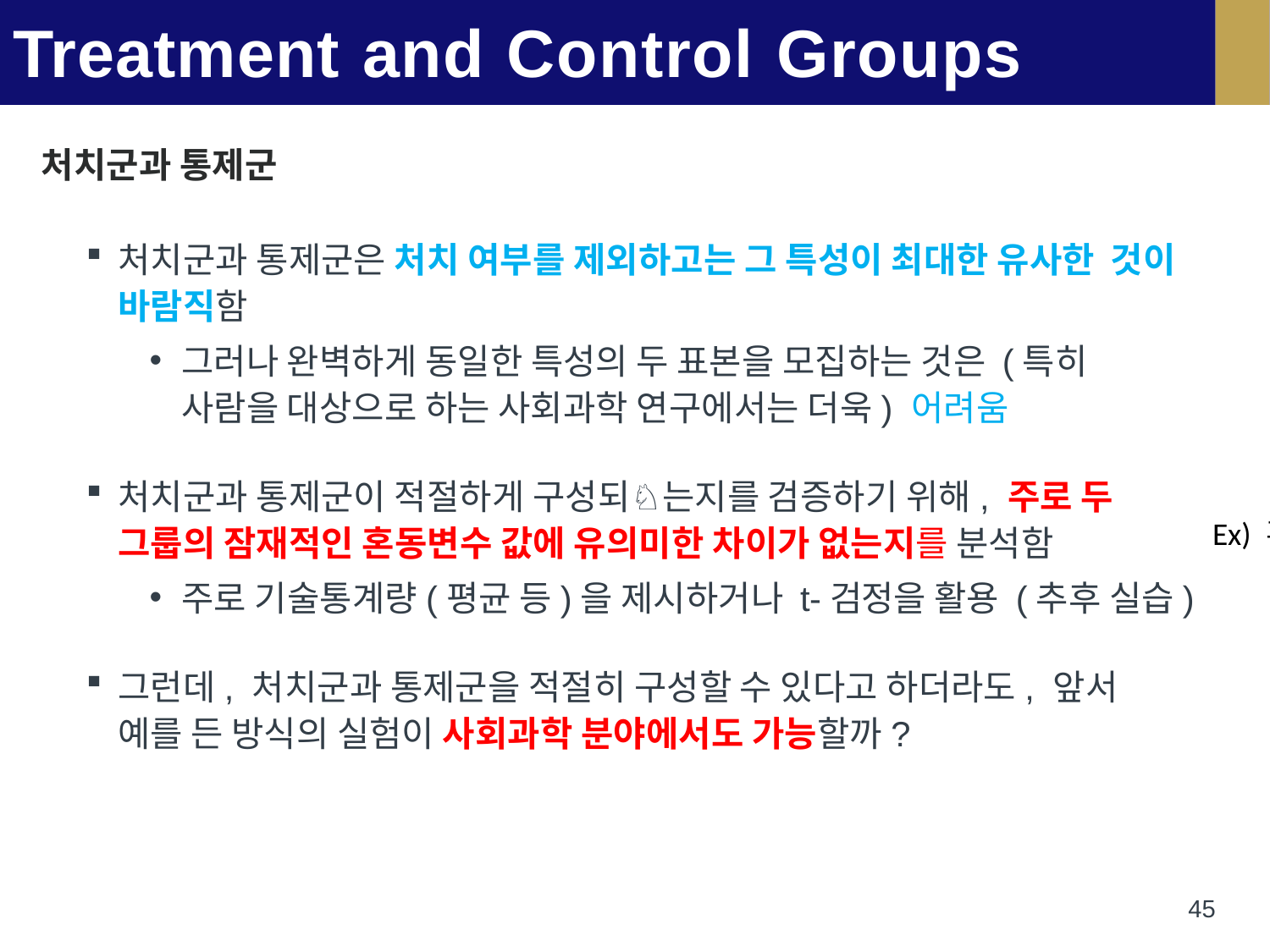

# Treatment and Control Groups
처치군과 통제군

처치군과 통제군은 처치 여부를 제외하고는 그 특성이 최대한 유사한  것이 바람직함
그러나 완벽하게 동일한 특성의 두 표본을 모집하는 것은 (특히  사람을 대상으로 하는 사회과학 연구에서는 더욱) 어려움

처치군과 통제군이 적절하게 구성되♘는지를 검증하기 위해, 주로 두  그룹의 잠재적인 혼동변수 값에 유의미한 차이가 없는지를 분석함
주로 기술통계량(평균 등)을 제시하거나 t-검정을 활용 (추후 실습)

그런데, 처치군과 통제군을 적절히 구성할 수 있다고 하더라도, 앞서  예를 든 방식의 실험이 사회과학 분야에서도 가능할까?
Ex) 혼동변수가 성별이면 두 군 모두 성별이 50:50이라고 하는 것
45